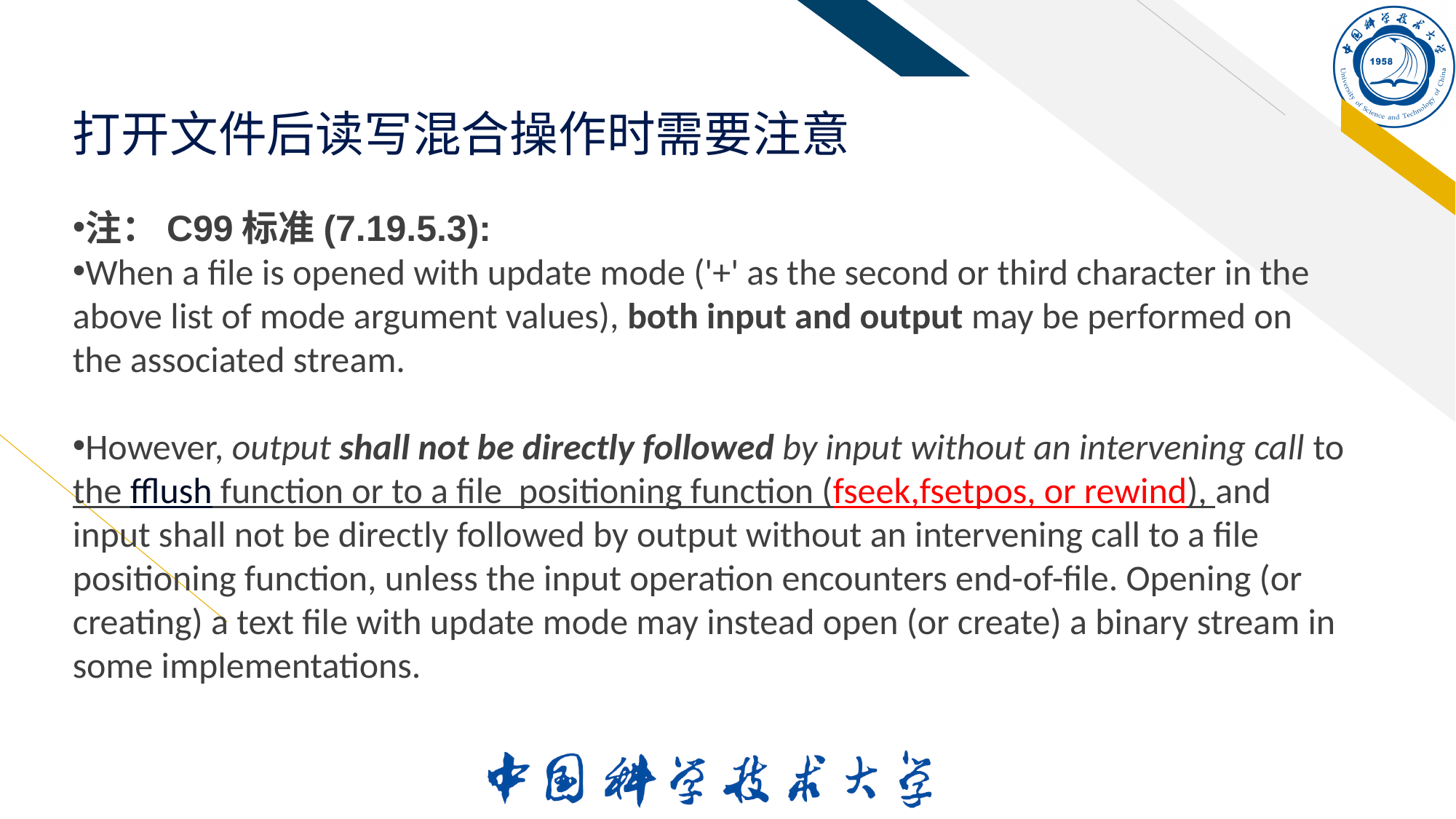

# 打开文件后读写混合操作时需要注意
注：C99标准(7.19.5.3):
When a file is opened with update mode ('+' as the second or third character in the above list of mode argument values), both input and output may be performed on the associated stream.

However, output shall not be directly followed by input without an intervening call to the fflush function or to a file  positioning function (fseek,fsetpos, or rewind), and input shall not be directly followed by output without an intervening call to a file positioning function, unless the input operation encounters end-of-file. Opening (or creating) a text file with update mode may instead open (or create) a binary stream in some implementations.